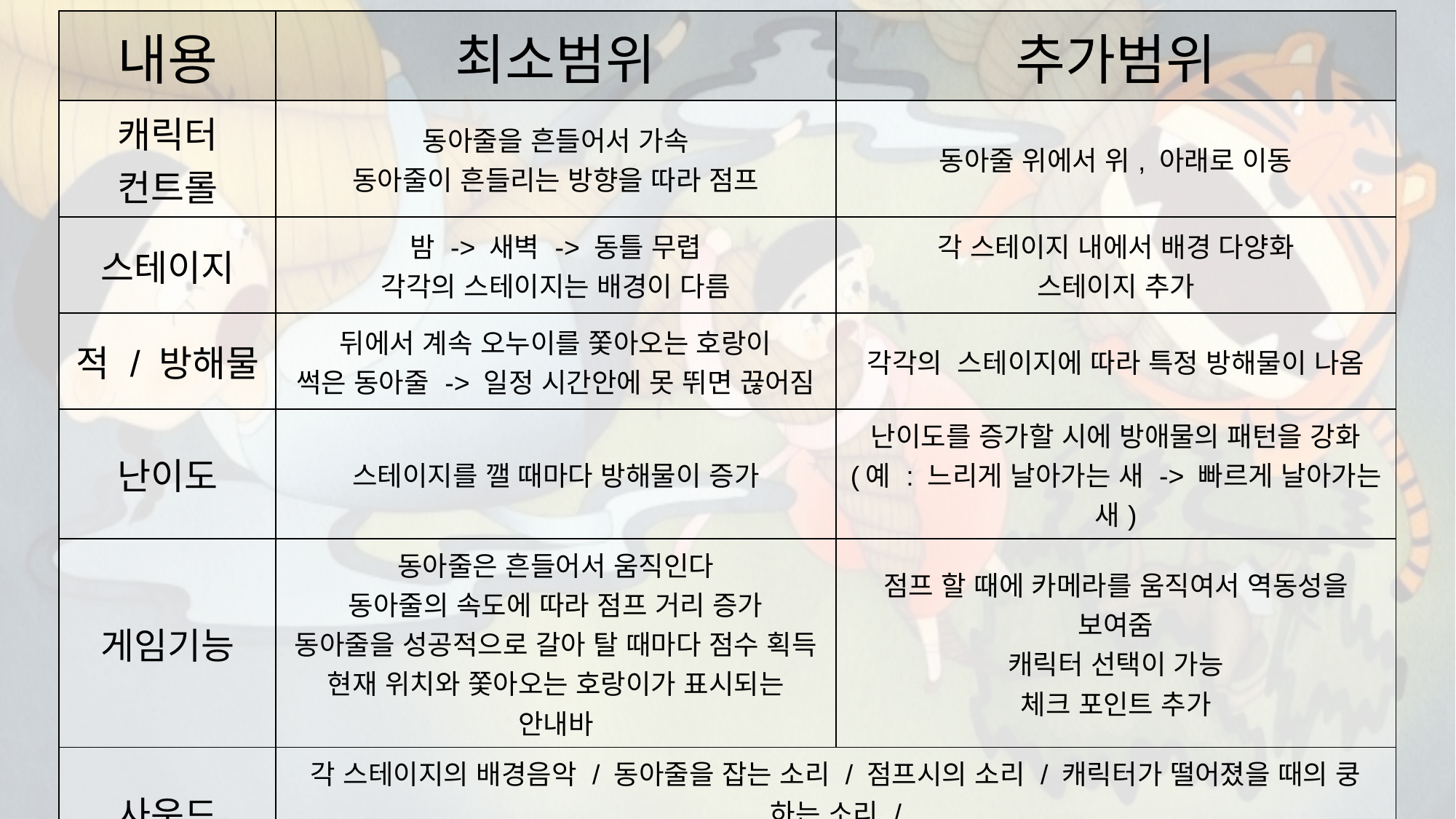

| 내용 | 최소범위 | 추가범위 |
| --- | --- | --- |
| 캐릭터 컨트롤 | 동아줄을 흔들어서 가속 동아줄이 흔들리는 방향을 따라 점프 | 동아줄 위에서 위, 아래로 이동 |
| 스테이지 | 밤 -> 새벽 -> 동틀 무렵 각각의 스테이지는 배경이 다름 | 각 스테이지 내에서 배경 다양화 스테이지 추가 |
| 적 / 방해물 | 뒤에서 계속 오누이를 쫓아오는 호랑이 썩은 동아줄 -> 일정 시간안에 못 뛰면 끊어짐 | 각각의 스테이지에 따라 특정 방해물이 나옴 |
| 난이도 | 스테이지를 깰 때마다 방해물이 증가 | 난이도를 증가할 시에 방애물의 패턴을 강화 (예 : 느리게 날아가는 새 -> 빠르게 날아가는 새) |
| 게임기능 | 동아줄은 흔들어서 움직인다 동아줄의 속도에 따라 점프 거리 증가 동아줄을 성공적으로 갈아 탈 때마다 점수 획득 현재 위치와 쫓아오는 호랑이가 표시되는 안내바 | 점프 할 때에 카메라를 움직여서 역동성을 보여줌 캐릭터 선택이 가능 체크 포인트 추가 |
| 사운드 | 각 스테이지의 배경음악 / 동아줄을 잡는 소리 / 점프시의 소리 / 캐릭터가 떨어졌을 때의 쿵 하는 소리 / 쫓아오는 호랑이의 울음소리 / 방해물의 고유 소리 / 동아줄이 움직이는 소리 |  |
| 애니메이션 | 캐릭터 (정지 / 점프 / 떨어지는 모습) 방해물의 모션 | 호랑이가 가까이 왔을 때 쫓아오는 애니메이션 |